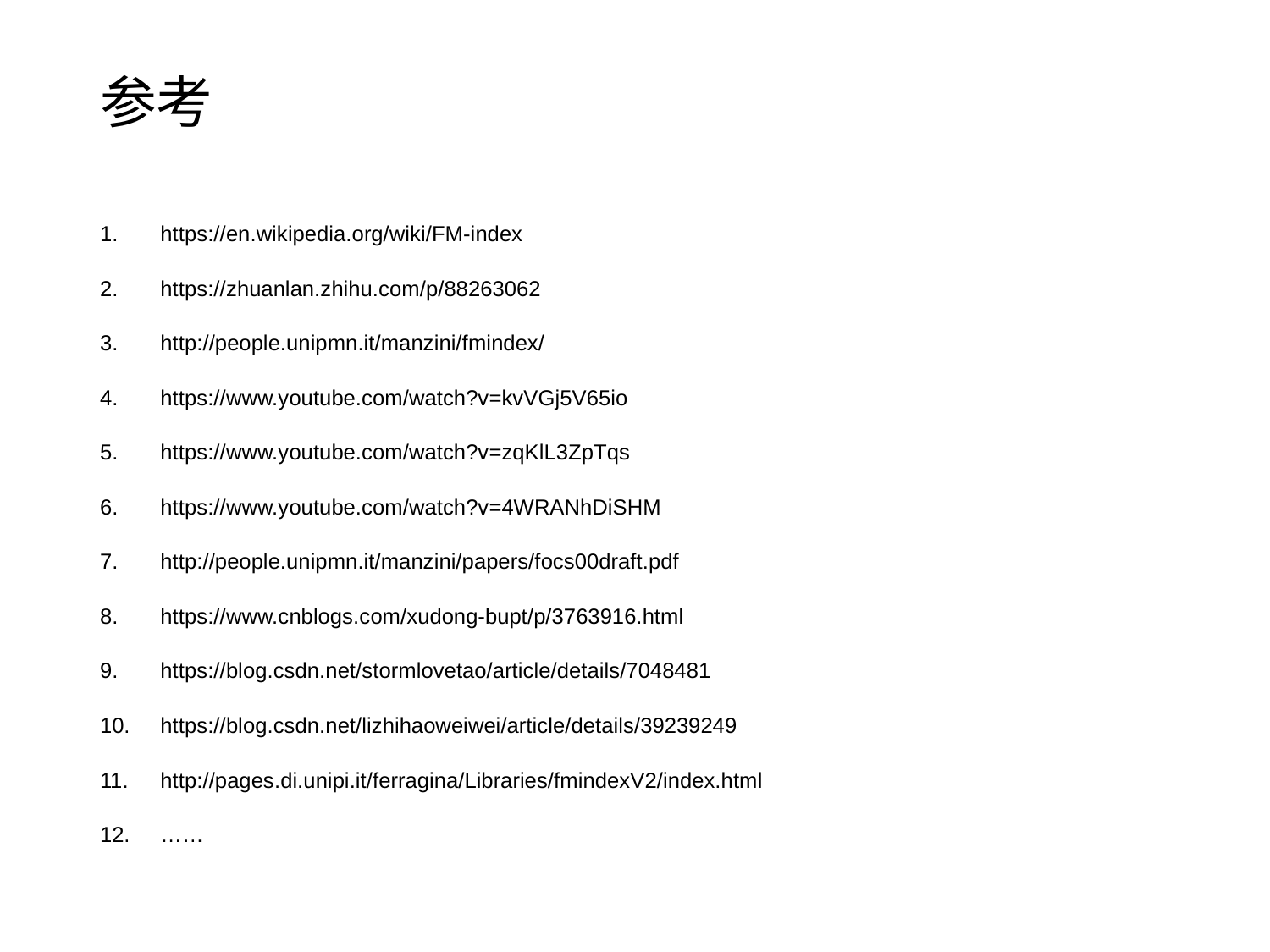

# 参考
https://en.wikipedia.org/wiki/FM-index
https://zhuanlan.zhihu.com/p/88263062
http://people.unipmn.it/manzini/fmindex/
https://www.youtube.com/watch?v=kvVGj5V65io
https://www.youtube.com/watch?v=zqKlL3ZpTqs
https://www.youtube.com/watch?v=4WRANhDiSHM
http://people.unipmn.it/manzini/papers/focs00draft.pdf
https://www.cnblogs.com/xudong-bupt/p/3763916.html
https://blog.csdn.net/stormlovetao/article/details/7048481
https://blog.csdn.net/lizhihaoweiwei/article/details/39239249
http://pages.di.unipi.it/ferragina/Libraries/fmindexV2/index.html
……